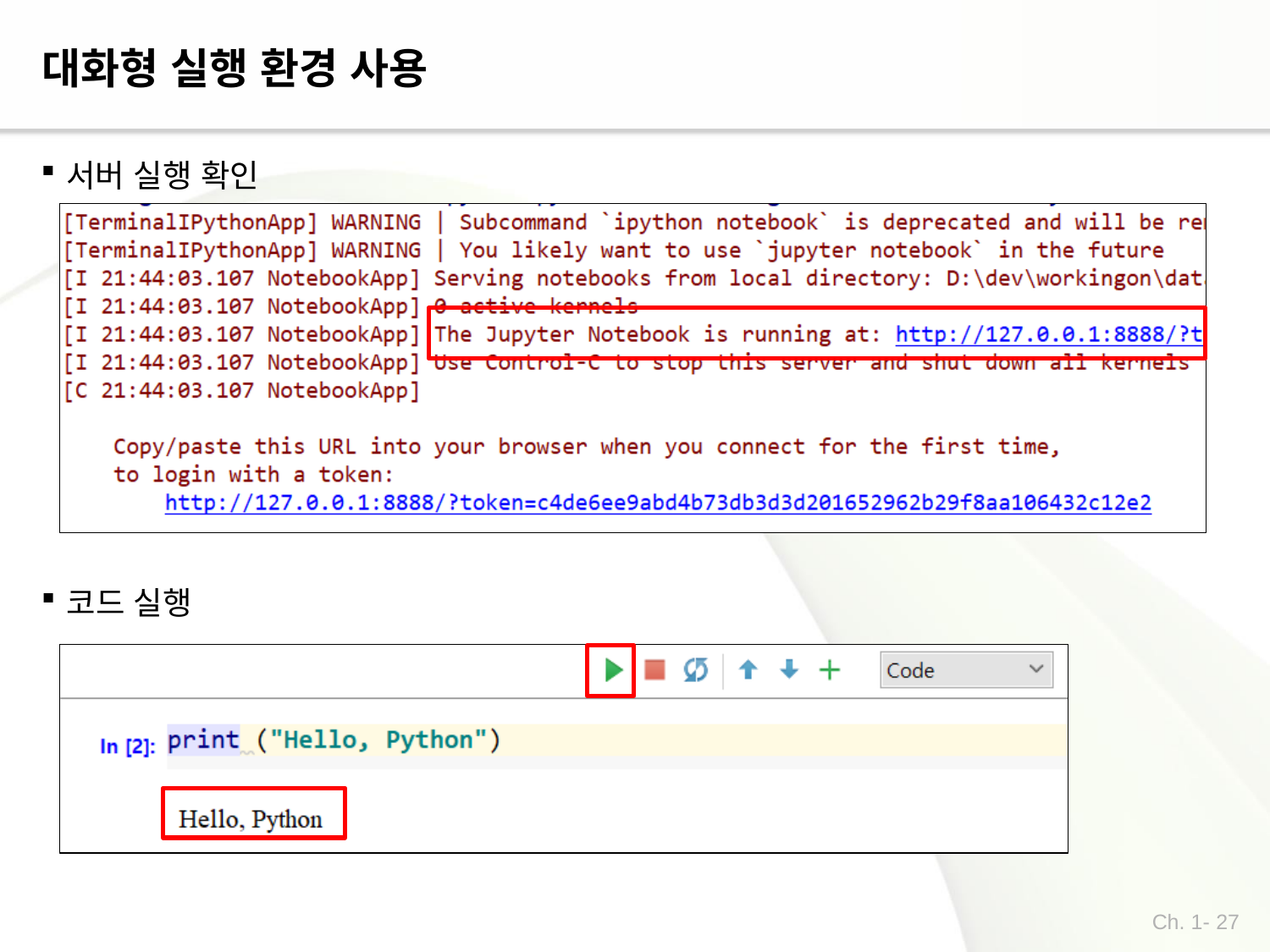

# 대화형 실행 환경 사용
서버 실행 확인

코드 실행

Ch. 1- 27